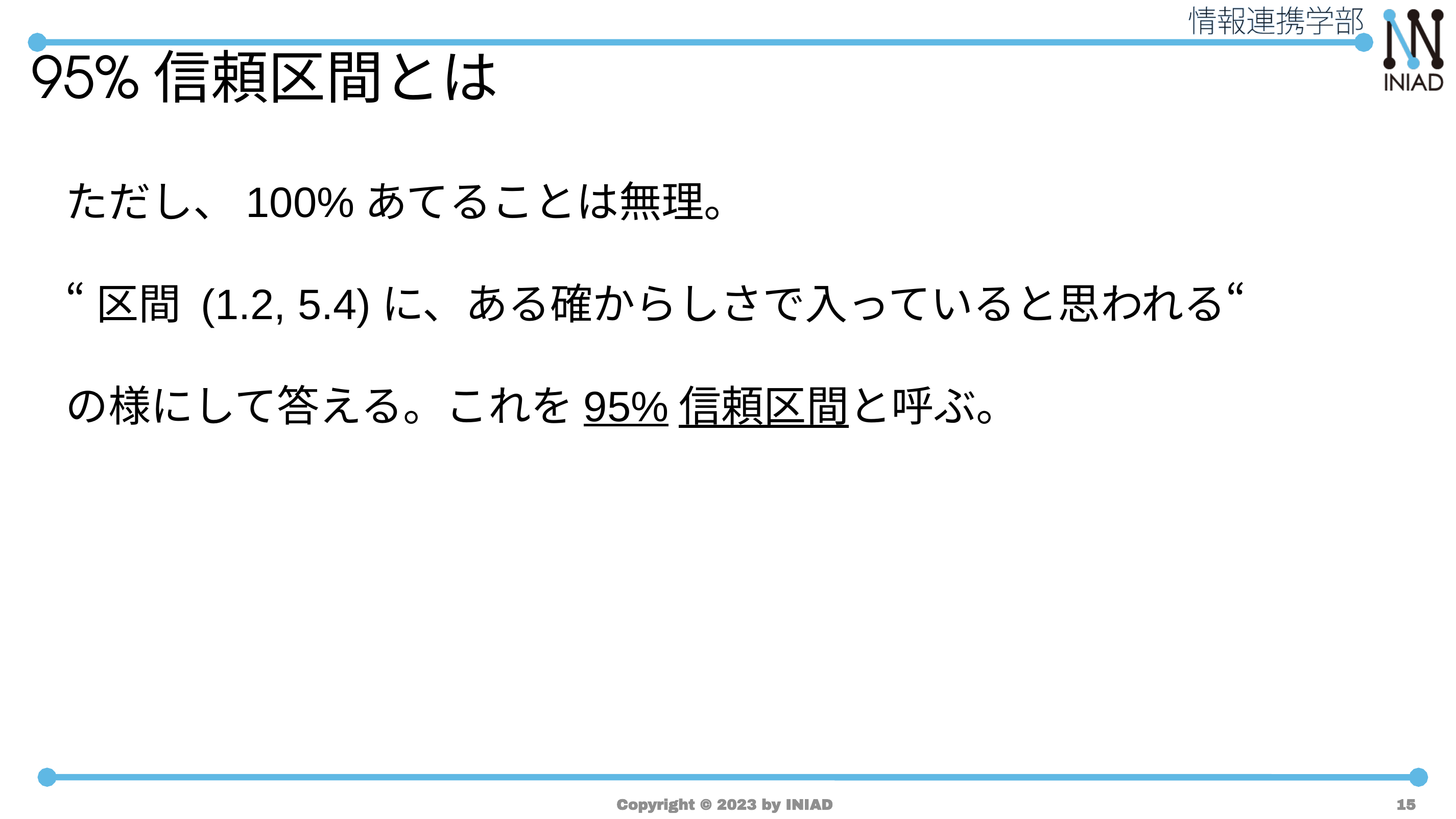

# 95%信頼区間とは
ただし、100%あてることは無理。

“区間 (1.2, 5.4)に、ある確からしさで入っていると思われる“

の様にして答える。これを95%信頼区間と呼ぶ。

Copyright © 2023 by INIAD
15